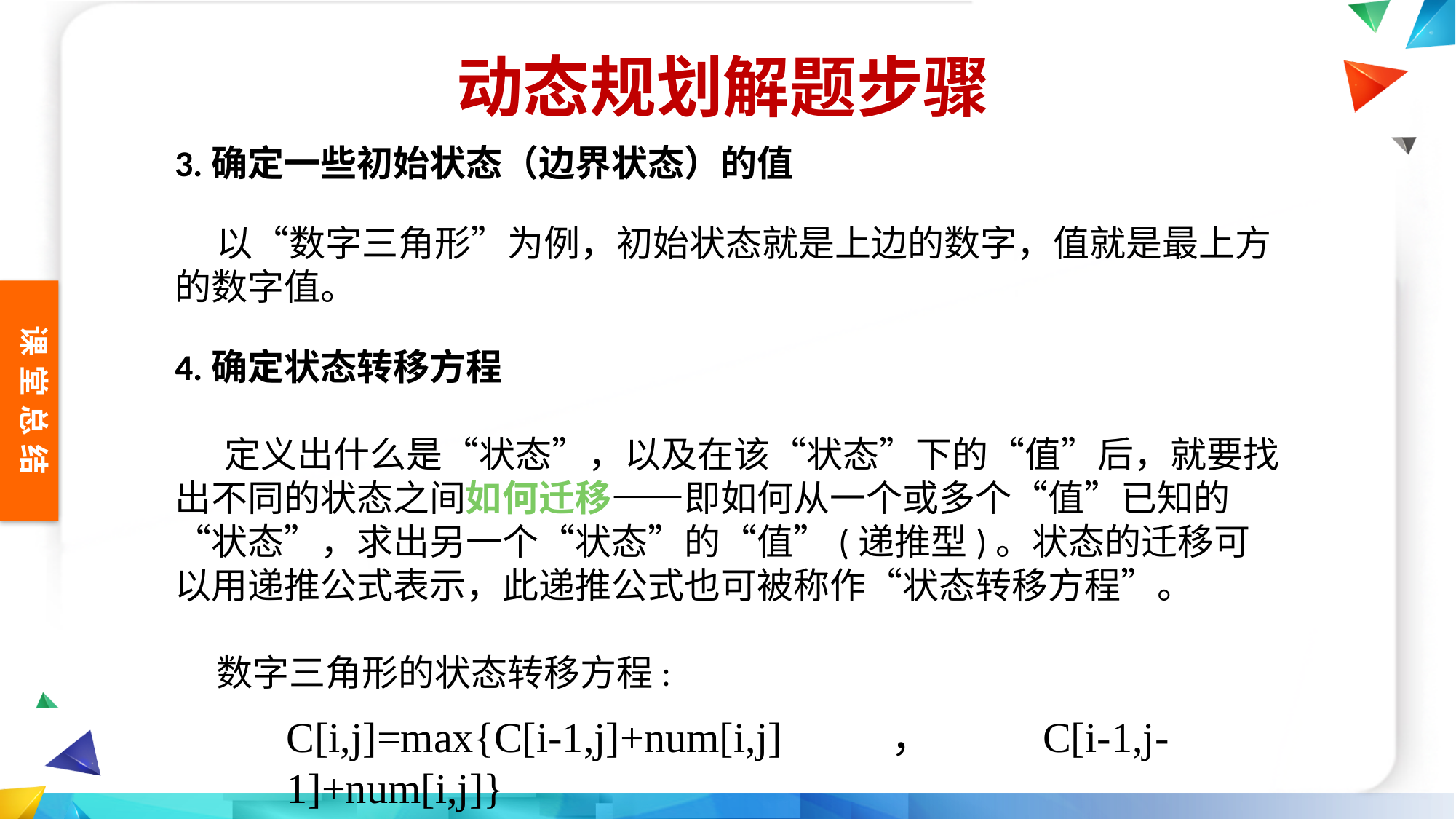

动态规划解题步骤
3.确定一些初始状态（边界状态）的值

    以“数字三角形”为例，初始状态就是上边的数字，值就是最上方的数字值。

4.确定状态转移方程

     定义出什么是“状态”，以及在该“状态”下的“值”后，就要找出不同的状态之间如何迁移――即如何从一个或多个“值”已知的 “状态”，求出另一个“状态”的“值”(递推型)。状态的迁移可以用递推公式表示，此递推公式也可被称作“状态转移方程”。

    数字三角形的状态转移方程:
C[i,j]=max{C[i-1,j]+num[i,j]，C[i-1,j-1]+num[i,j]}